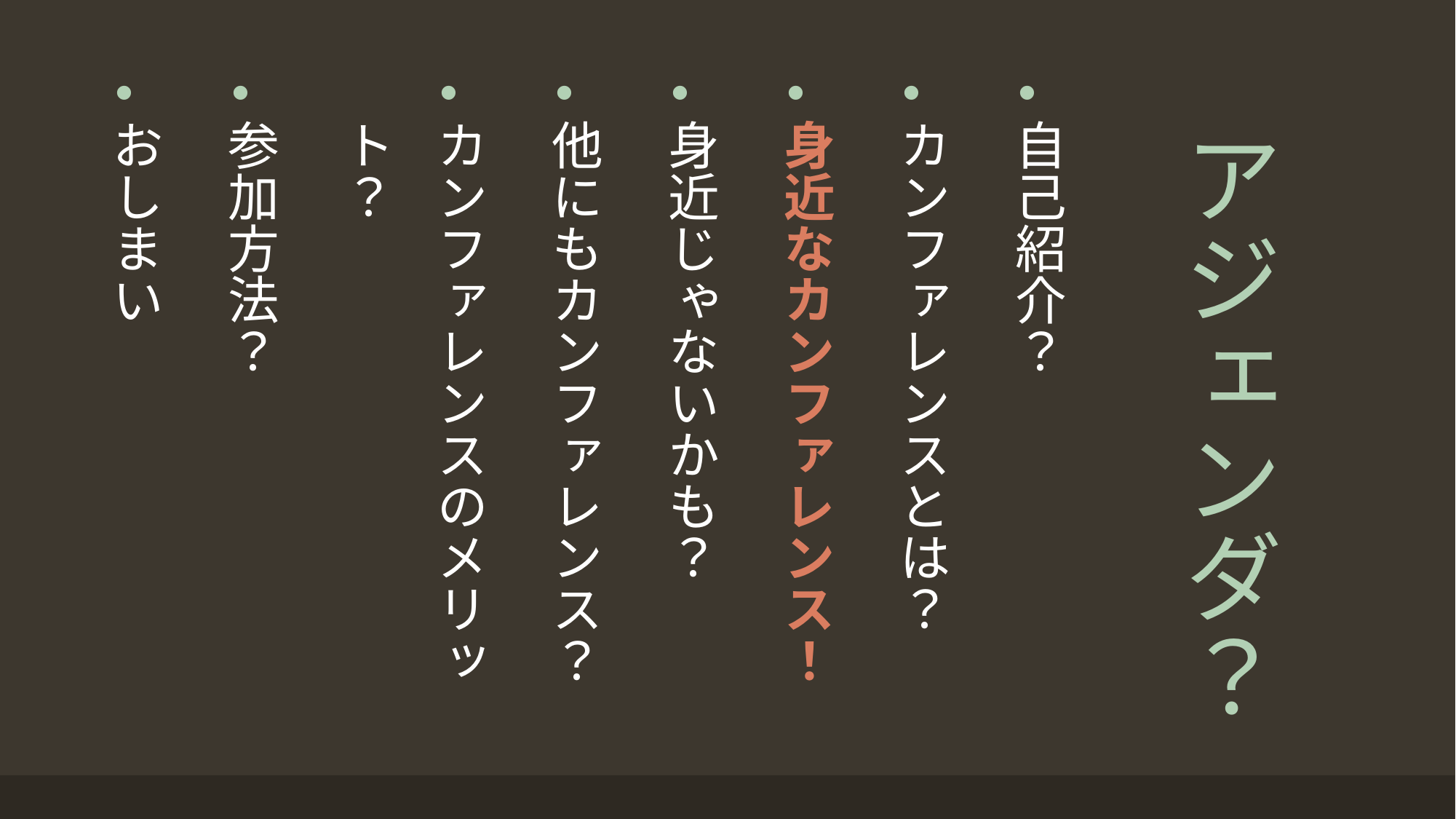

自己紹介？
カンファレンスとは？
身近なカンファレンス！
身近じゃないかも？
他にもカンファレンス？
カンファレンスのメリット？
参加方法？
おしまい
# アジェンダ？